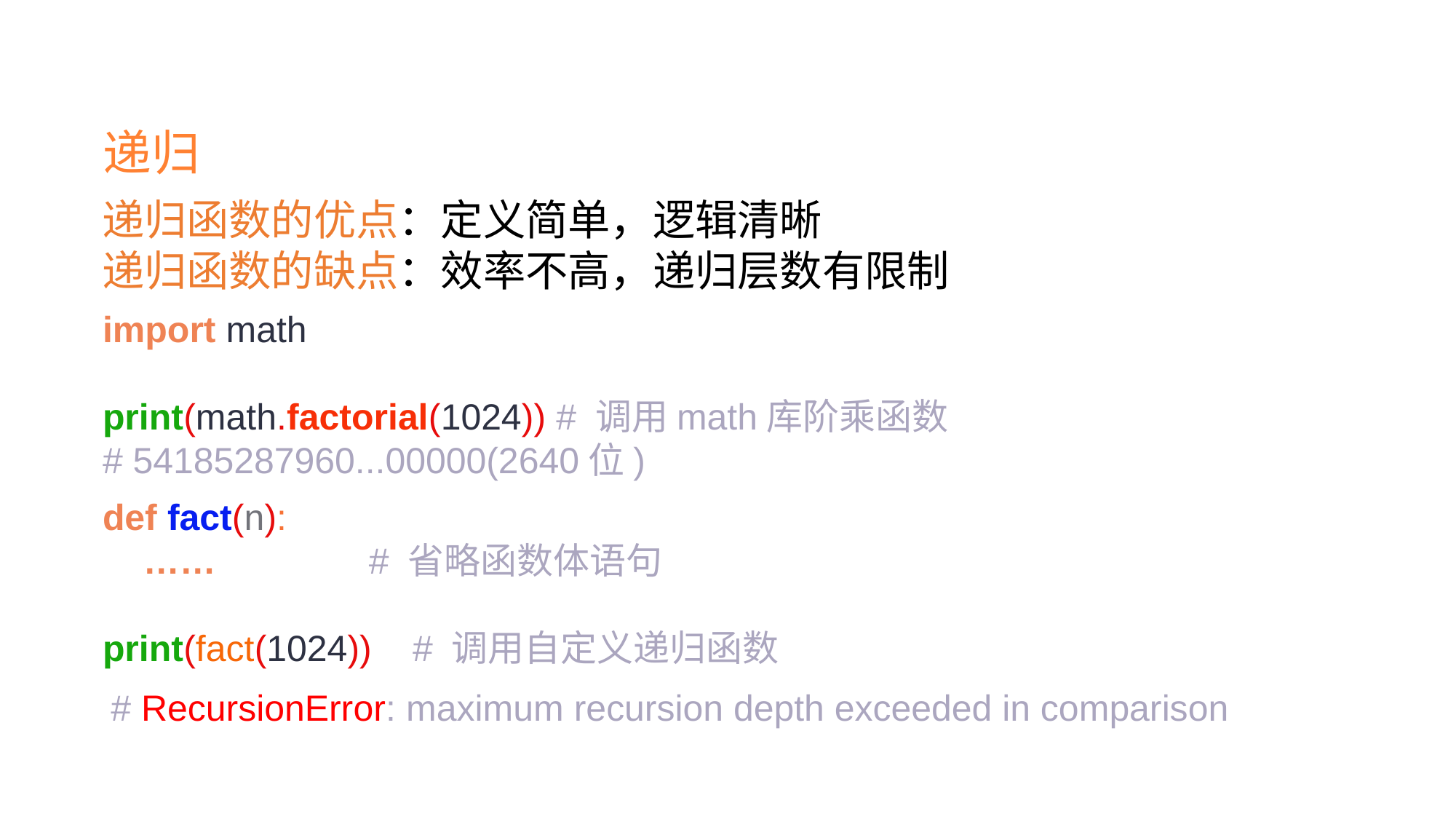

递归
递归函数的优点：定义简单，逻辑清晰
递归函数的缺点：效率不高，递归层数有限制
import math
print(math.factorial(1024)) # 调用math库阶乘函数
# 54185287960...00000(2640位)
def fact(n):
    ……               # 省略函数体语句
print(fact(1024))    # 调用自定义递归函数
# RecursionError: maximum recursion depth exceeded in comparison